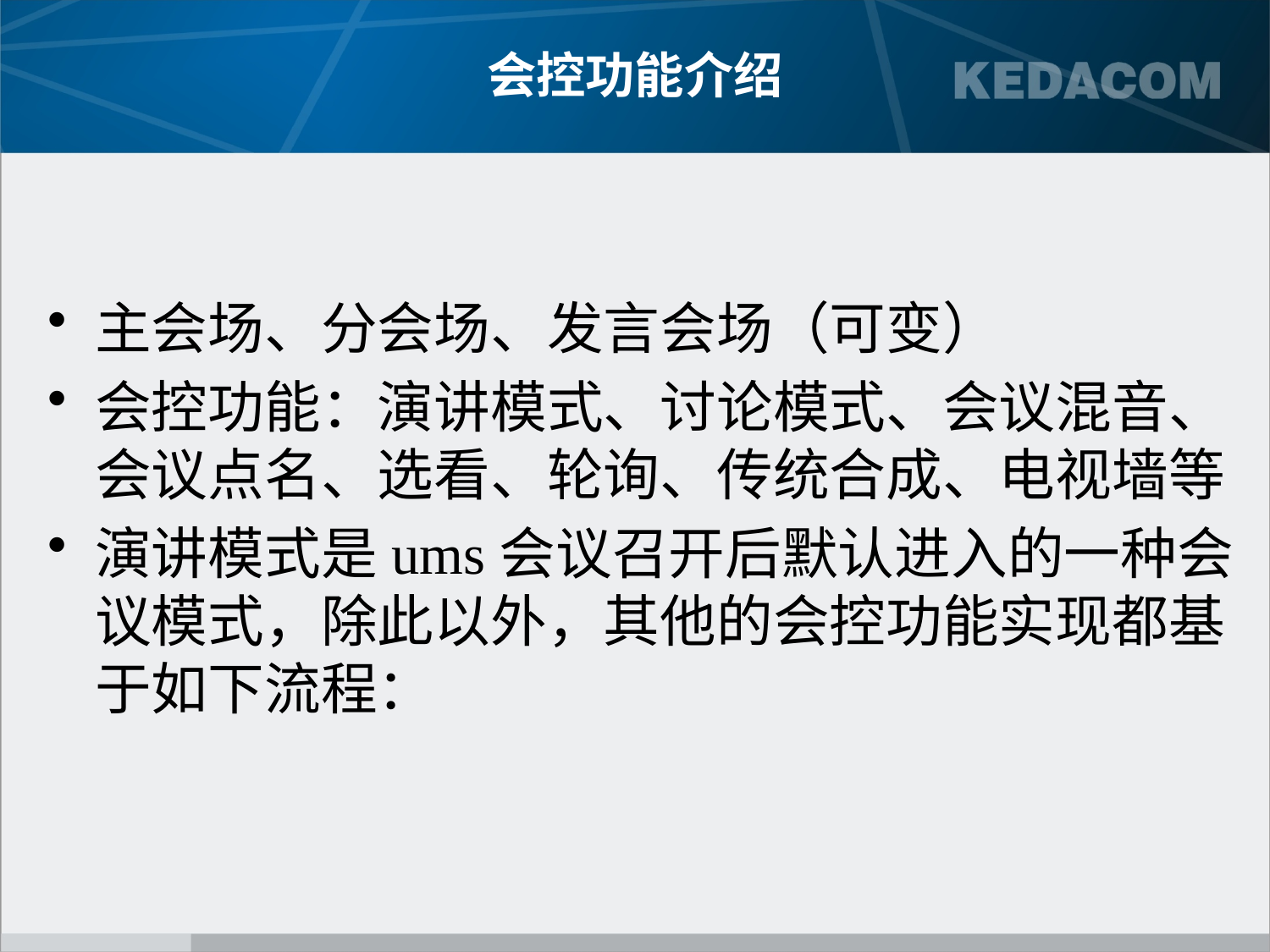

# 会控功能介绍
主会场、分会场、发言会场（可变）
会控功能：演讲模式、讨论模式、会议混音、会议点名、选看、轮询、传统合成、电视墙等
演讲模式是ums会议召开后默认进入的一种会议模式，除此以外，其他的会控功能实现都基于如下流程：